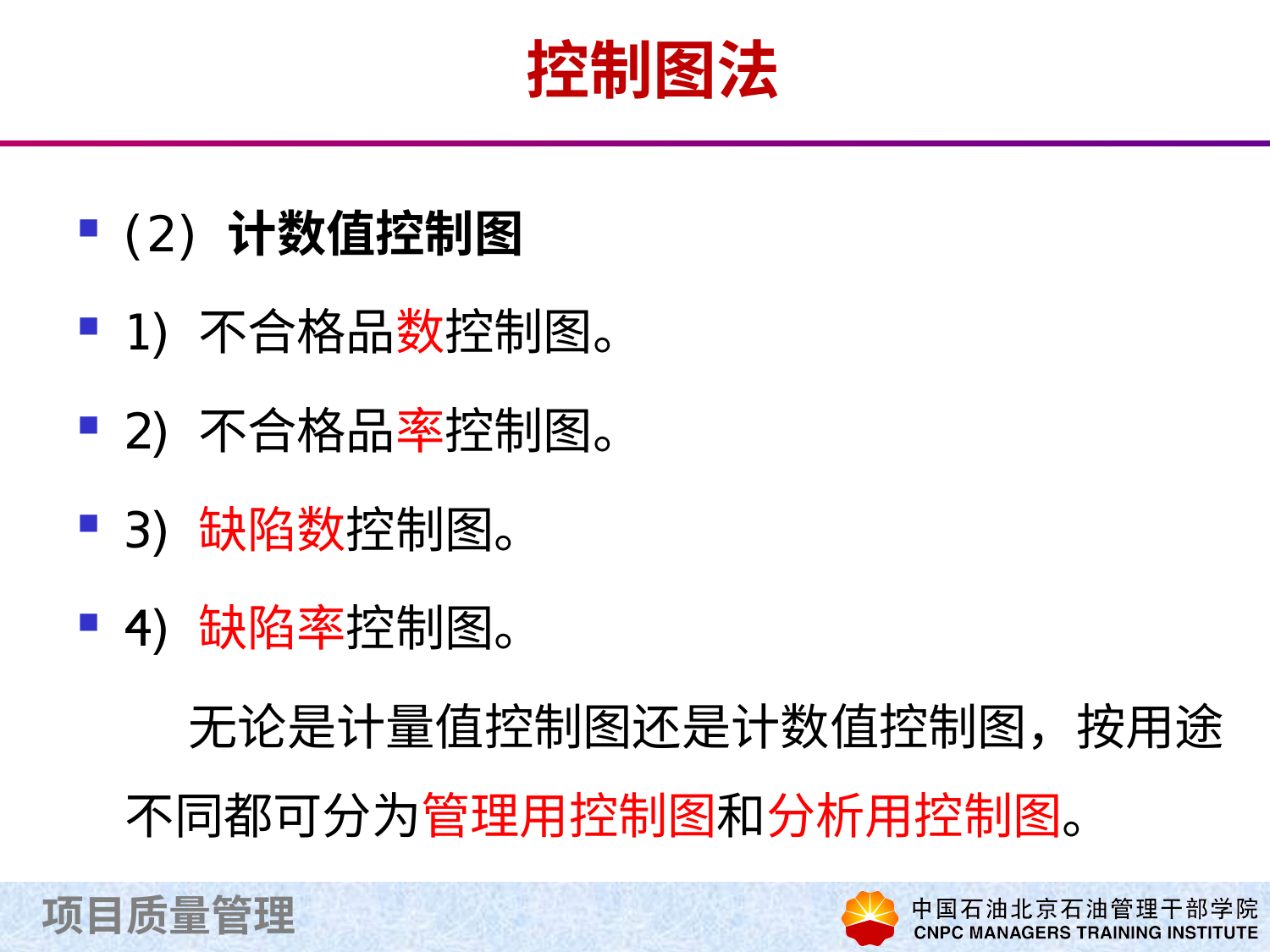

# 控制图法
(2) 计数值控制图
1) 不合格品数控制图。
2) 不合格品率控制图。
3) 缺陷数控制图。
4) 缺陷率控制图。
         无论是计量值控制图还是计数值控制图，按用途不同都可分为管理用控制图和分析用控制图。